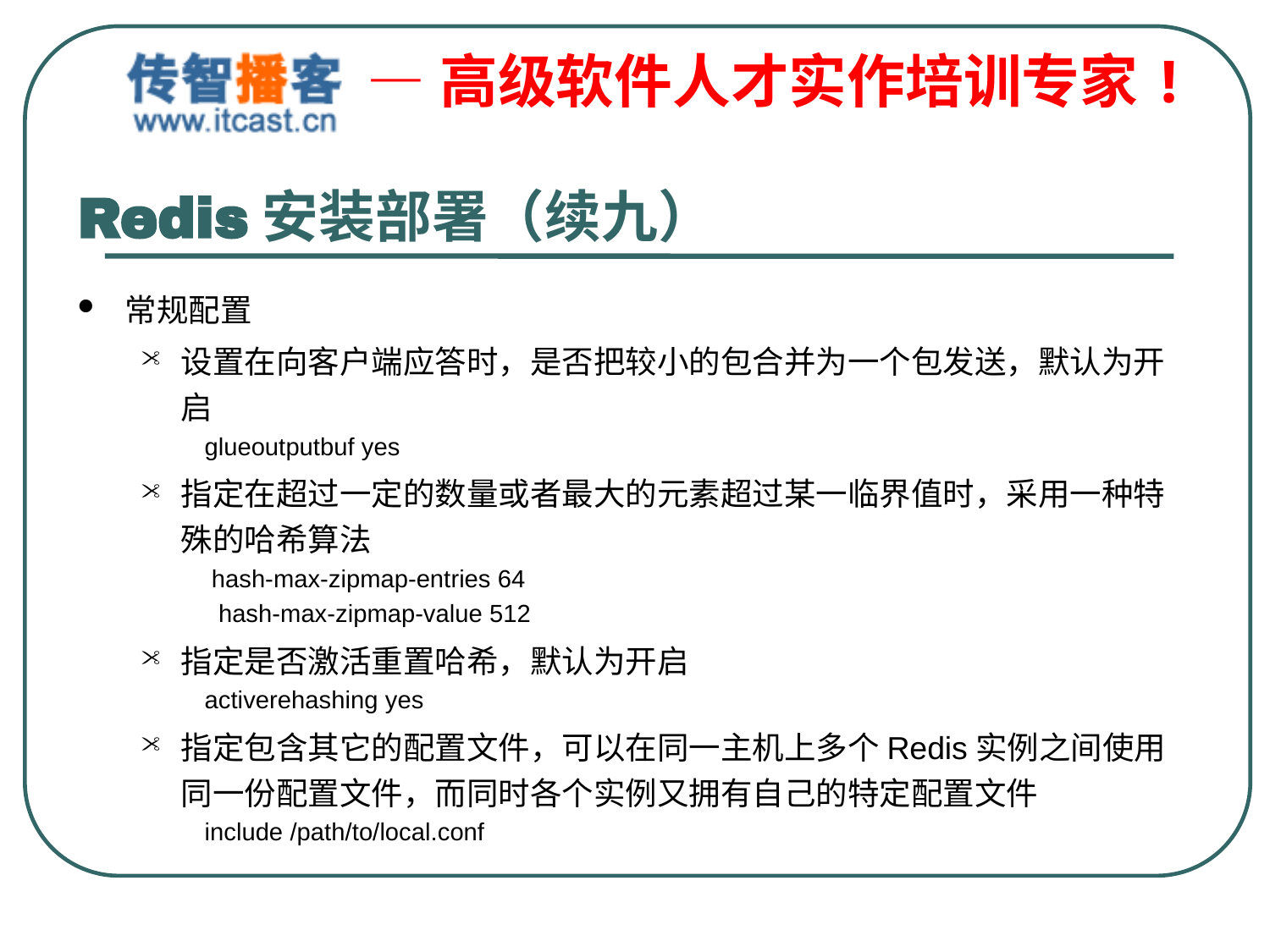

# Redis安装部署（续九）
常规配置
设置在向客户端应答时，是否把较小的包合并为一个包发送，默认为开启
glueoutputbuf yes
指定在超过一定的数量或者最大的元素超过某一临界值时，采用一种特殊的哈希算法
 hash-max-zipmap-entries 64
  hash-max-zipmap-value 512
指定是否激活重置哈希，默认为开启
activerehashing yes
指定包含其它的配置文件，可以在同一主机上多个Redis实例之间使用同一份配置文件，而同时各个实例又拥有自己的特定配置文件
include /path/to/local.conf